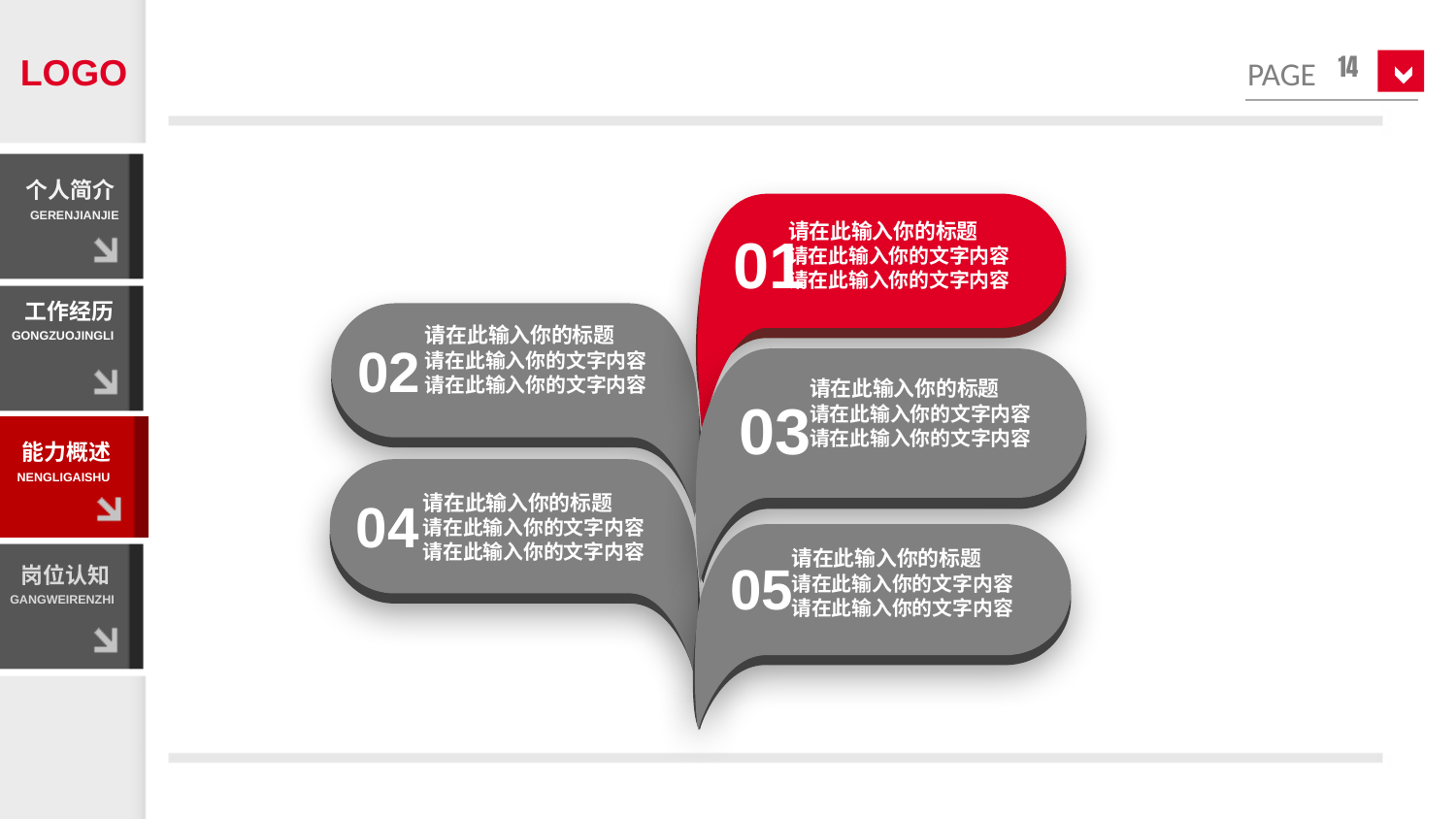

LOGO
14
个人简介
GERENJIANJIE

01

请在此输入你的标题
请在此输入你的文字内容
请在此输入你的文字内容
工作经历
GONGZUOJINGLI

02

请在此输入你的标题
请在此输入你的文字内容
请在此输入你的文字内容

03
请在此输入你的标题
请在此输入你的文字内容
请在此输入你的文字内容
能力概述
NENGLIGAISHU

04

请在此输入你的标题
请在此输入你的文字内容
请在此输入你的文字内容

05

请在此输入你的标题
请在此输入你的文字内容
请在此输入你的文字内容
岗位认知
GANGWEIRENZHI